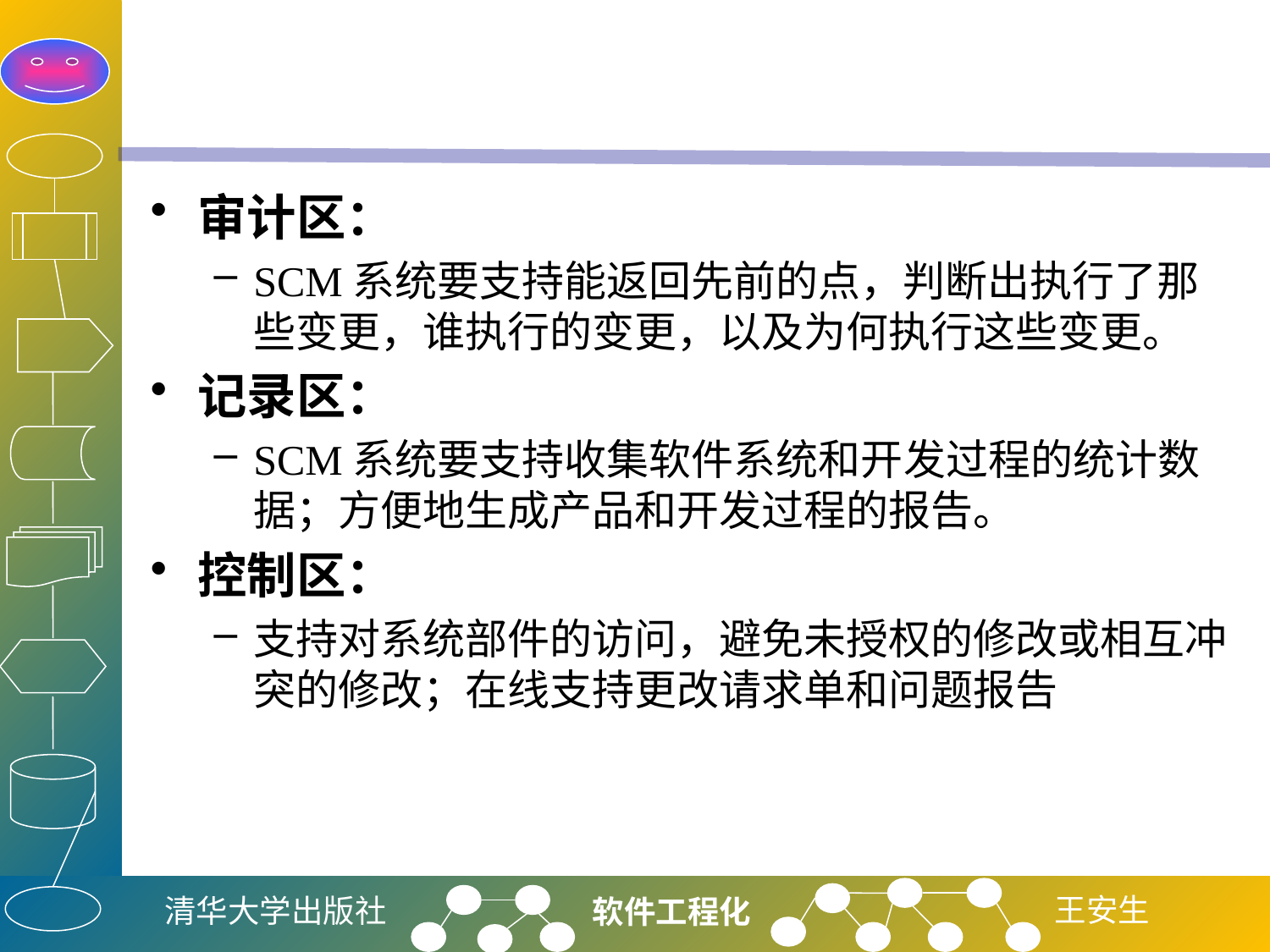

#
审计区：
SCM系统要支持能返回先前的点，判断出执行了那些变更，谁执行的变更，以及为何执行这些变更。
记录区：
SCM系统要支持收集软件系统和开发过程的统计数据；方便地生成产品和开发过程的报告。
控制区：
支持对系统部件的访问，避免未授权的修改或相互冲突的修改；在线支持更改请求单和问题报告